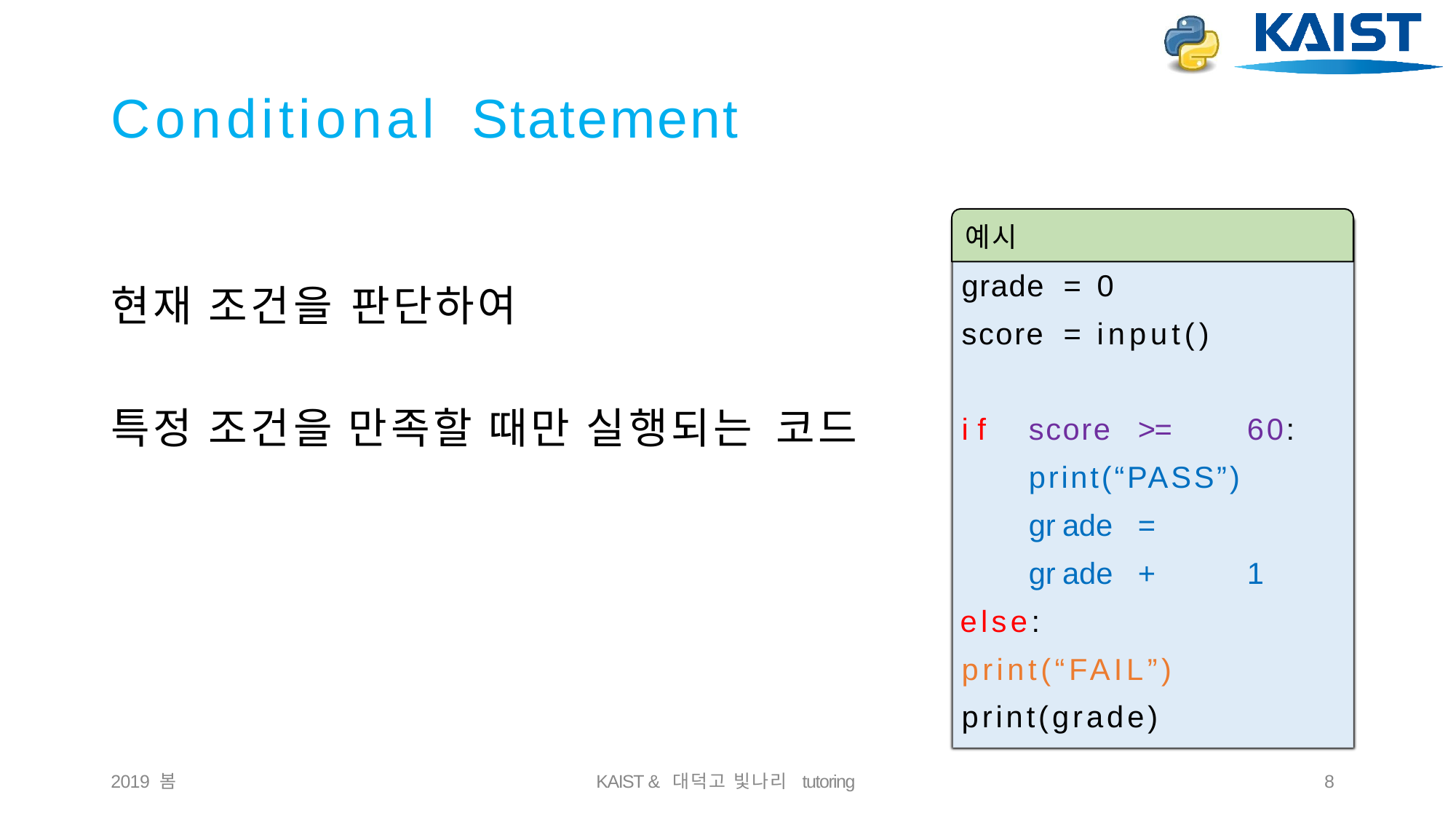

# Conditional	Statement
예시
grade	=	0
score	=	input()

현재 조건을 판단하여
if	score	>=	60:  print(“PASS”)  grade	=	grade	+	1
else:
print(“FAIL”)
특정 조건을 만족할 때만 실행되는 코드
print(grade)
2019 봄
KAIST & 대덕고 빛나리 tutoring
8